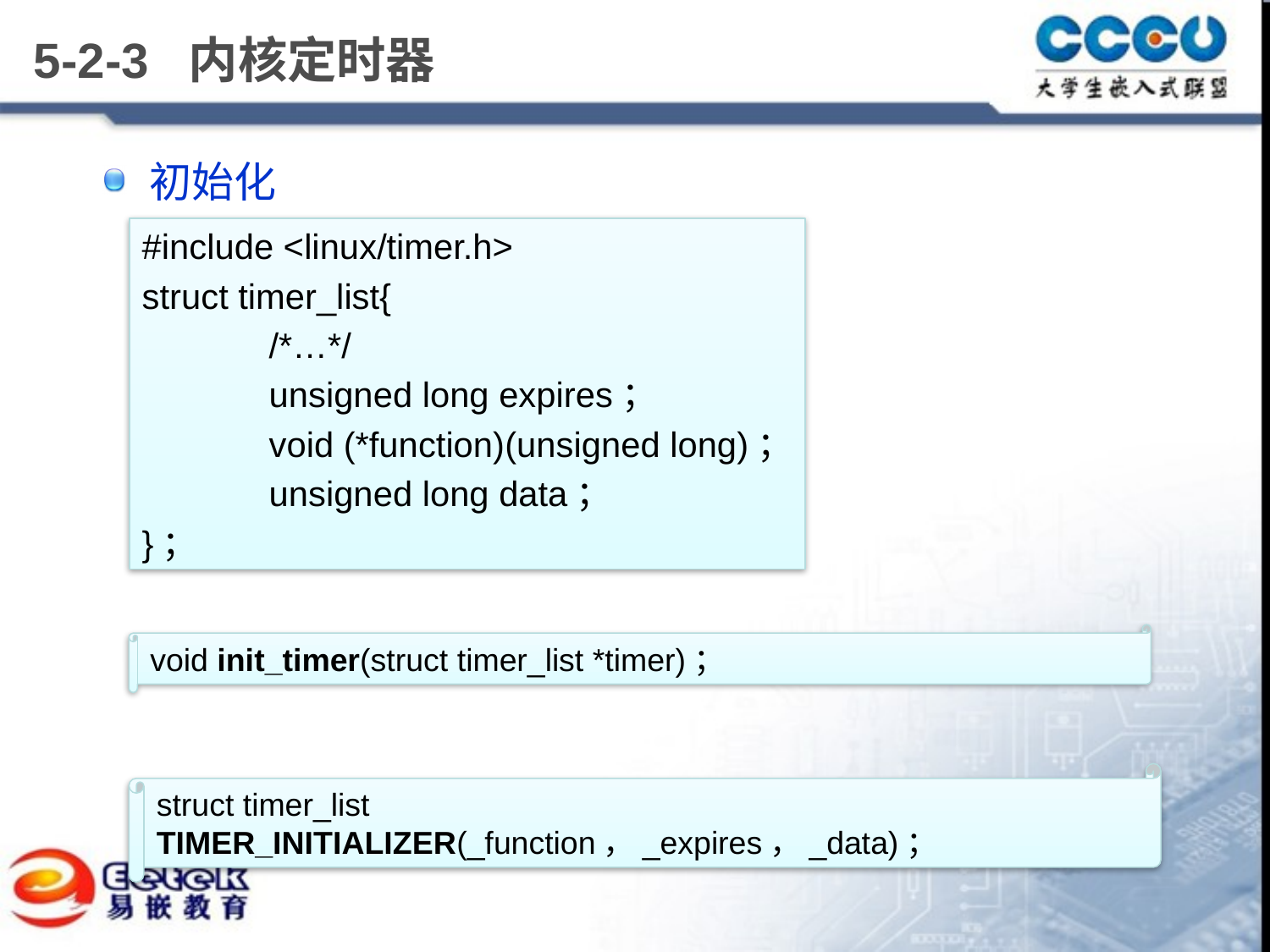

# 5-2-3  内核定时器
初始化
#include <linux/timer.h>
struct timer_list{
	/*…*/
 	unsigned long expires；
	void (*function)(unsigned long)；
	unsigned long data；
}；
void init_timer(struct timer_list *timer)；
struct timer_list TIMER_INITIALIZER(_function，_expires，_data)；